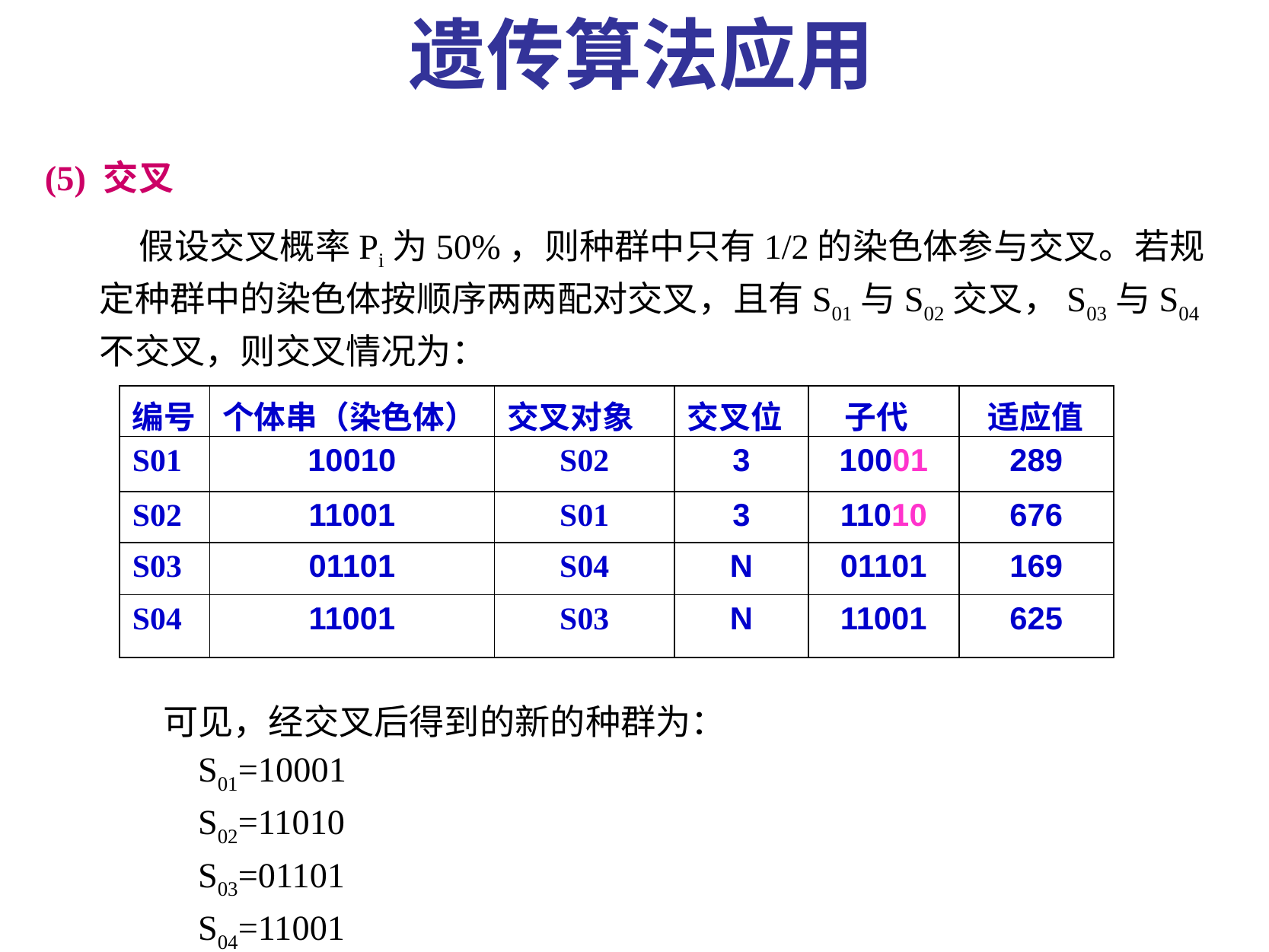

遗传算法应用
 (5) 交叉
    假设交叉概率Pi为50%，则种群中只有1/2的染色体参与交叉。若规定种群中的染色体按顺序两两配对交叉，且有S01与S02交叉，S03与S04不交叉，则交叉情况为：

可见，经交叉后得到的新的种群为：
    S01=10001
    S02=11010
    S03=01101
    S04=11001
| 编号 | 个体串（染色体） | 交叉对象 | 交叉位 | 子代 | 适应值 |
| --- | --- | --- | --- | --- | --- |
| S01 | 10010 | S02 | 3 | 10001 | 289 |
| S02 | 11001 | S01 | 3 | 11010 | 676 |
| S03 | 01101 | S04 | N | 01101 | 169 |
| S04 | 11001 | S03 | N | 11001 | 625 |